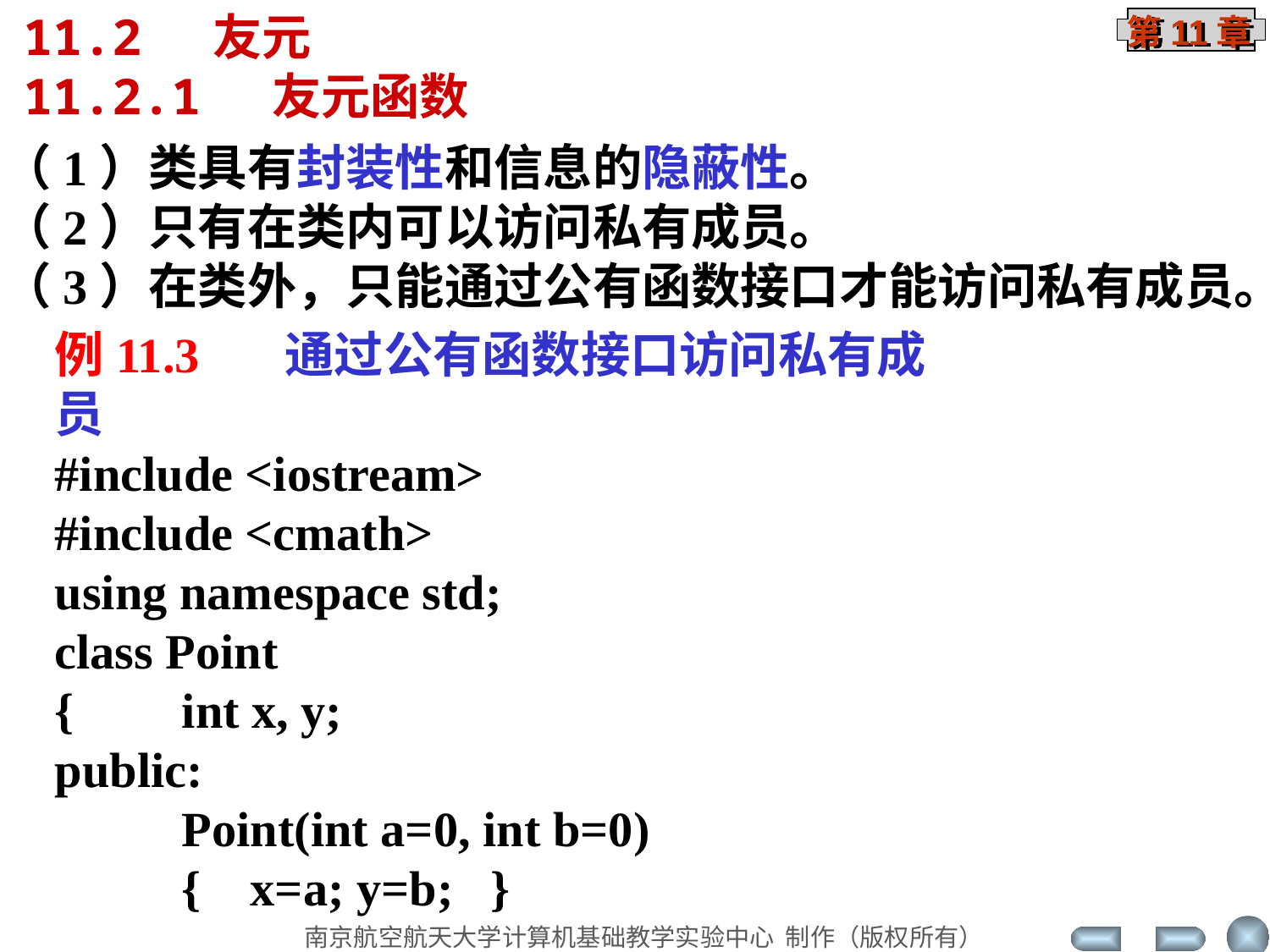

11.2  友元
11.2.1  友元函数
（1）类具有封装性和信息的隐蔽性。
（2）只有在类内可以访问私有成员。
（3）在类外，只能通过公有函数接口才能访问私有成员。
例11.3      通过公有函数接口访问私有成员
#include <iostream>
#include <cmath>
using namespace std;
class Point
{	int x, y;
public:
	Point(int a=0, int b=0)
	{    x=a; y=b;   }